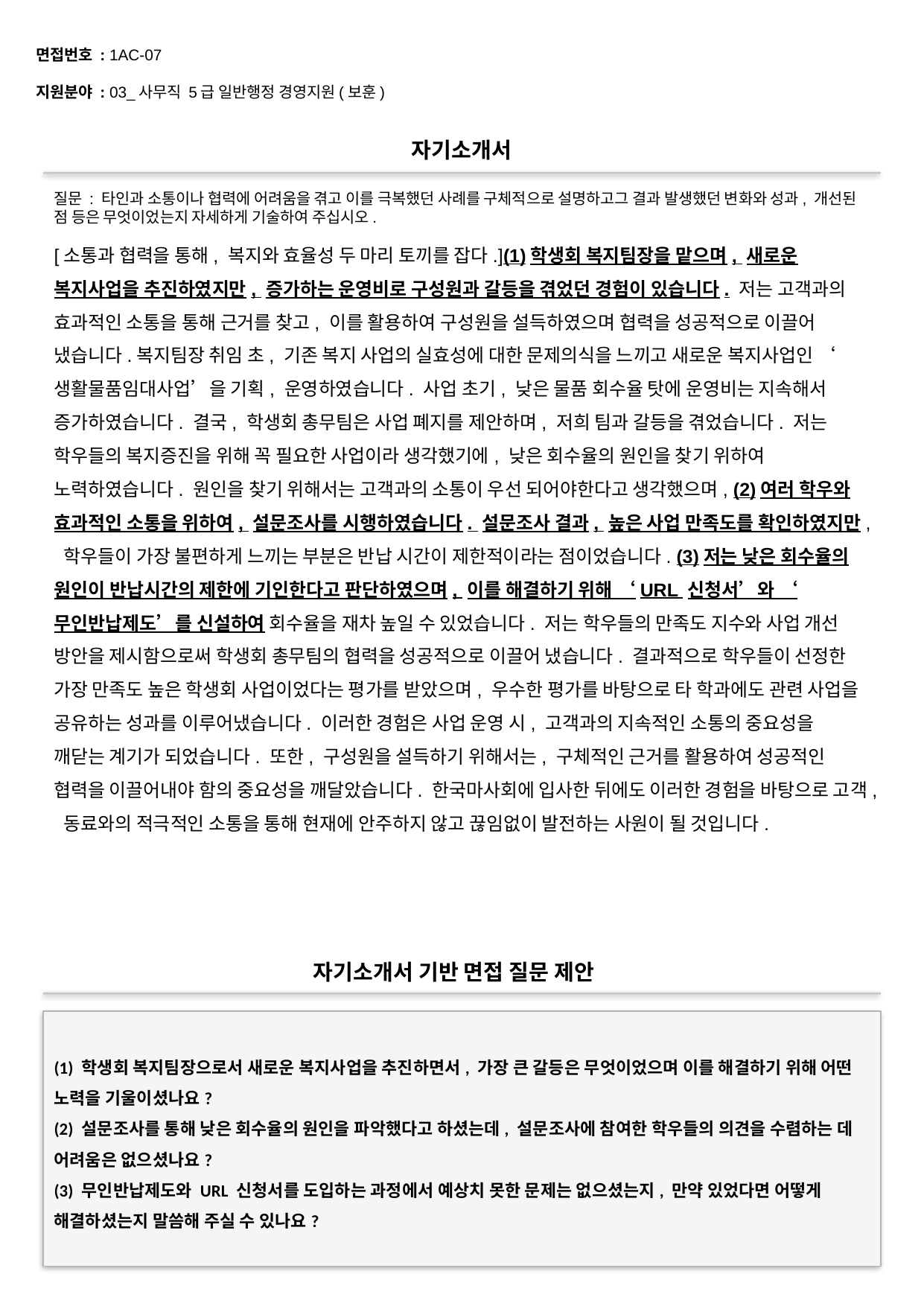

면접번호 : 1AC-07

지원분야 : 03_사무직 5급 일반행정 경영지원(보훈)
#

자기소개서

질문 : 타인과 소통이나 협력에 어려움을 겪고 이를 극복했던 사례를 구체적으로 설명하고그 결과 발생했던 변화와 성과, 개선된 점 등은 무엇이었는지 자세하게 기술하여 주십시오.

[소통과 협력을 통해, 복지와 효율성 두 마리 토끼를 잡다.](1)학생회 복지팀장을 맡으며, 새로운 복지사업을 추진하였지만, 증가하는 운영비로 구성원과 갈등을 겪었던 경험이 있습니다. 저는 고객과의 효과적인 소통을 통해 근거를 찾고, 이를 활용하여 구성원을 설득하였으며 협력을 성공적으로 이끌어 냈습니다.복지팀장 취임 초, 기존 복지 사업의 실효성에 대한 문제의식을 느끼고 새로운 복지사업인 ‘생활물품임대사업’을 기획, 운영하였습니다. 사업 초기, 낮은 물품 회수율 탓에 운영비는 지속해서 증가하였습니다. 결국, 학생회 총무팀은 사업 폐지를 제안하며, 저희 팀과 갈등을 겪었습니다. 저는 학우들의 복지증진을 위해 꼭 필요한 사업이라 생각했기에, 낮은 회수율의 원인을 찾기 위하여 노력하였습니다. 원인을 찾기 위해서는 고객과의 소통이 우선 되어야한다고 생각했으며, (2)여러 학우와 효과적인 소통을 위하여, 설문조사를 시행하였습니다. 설문조사 결과, 높은 사업 만족도를 확인하였지만, 학우들이 가장 불편하게 느끼는 부분은 반납 시간이 제한적이라는 점이었습니다. (3)저는 낮은 회수율의 원인이 반납시간의 제한에 기인한다고 판단하였으며, 이를 해결하기 위해 ‘URL 신청서’와 ‘무인반납제도’를 신설하여 회수율을 재차 높일 수 있었습니다. 저는 학우들의 만족도 지수와 사업 개선 방안을 제시함으로써 학생회 총무팀의 협력을 성공적으로 이끌어 냈습니다. 결과적으로 학우들이 선정한 가장 만족도 높은 학생회 사업이었다는 평가를 받았으며, 우수한 평가를 바탕으로 타 학과에도 관련 사업을 공유하는 성과를 이루어냈습니다. 이러한 경험은 사업 운영 시, 고객과의 지속적인 소통의 중요성을 깨닫는 계기가 되었습니다. 또한, 구성원을 설득하기 위해서는, 구체적인 근거를 활용하여 성공적인 협력을 이끌어내야 함의 중요성을 깨달았습니다. 한국마사회에 입사한 뒤에도 이러한 경험을 바탕으로 고객, 동료와의 적극적인 소통을 통해 현재에 안주하지 않고 끊임없이 발전하는 사원이 될 것입니다.

자기소개서 기반 면접 질문 제안

(1) 학생회 복지팀장으로서 새로운 복지사업을 추진하면서, 가장 큰 갈등은 무엇이었으며 이를 해결하기 위해 어떤 노력을 기울이셨나요?
(2) 설문조사를 통해 낮은 회수율의 원인을 파악했다고 하셨는데, 설문조사에 참여한 학우들의 의견을 수렴하는 데 어려움은 없으셨나요?
(3) 무인반납제도와 URL 신청서를 도입하는 과정에서 예상치 못한 문제는 없으셨는지, 만약 있었다면 어떻게 해결하셨는지 말씀해 주실 수 있나요?